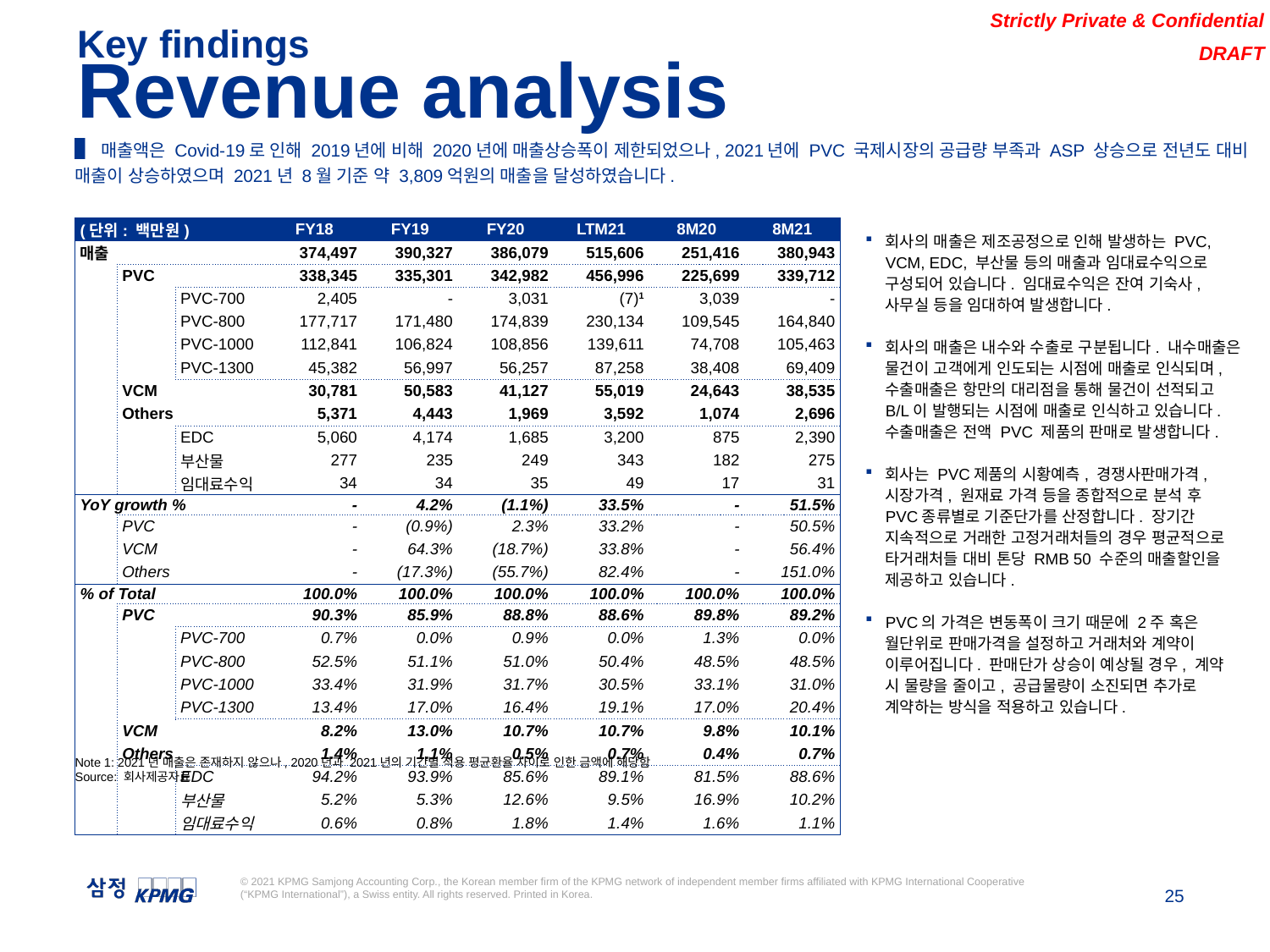

Key findings
Revenue analysis
▌매출액은 Covid-19로 인해 2019년에 비해 2020년에 매출상승폭이 제한되었으나, 2021년에 PVC 국제시장의 공급량 부족과 ASP 상승으로 전년도 대비 매출이 상승하였으며 2021년 8월 기준 약 3,809억원의 매출을 달성하였습니다.

회사의 매출은 제조공정으로 인해 발생하는 PVC, VCM, EDC, 부산물 등의 매출과 임대료수익으로 구성되어 있습니다. 임대료수익은 잔여 기숙사, 사무실 등을 임대하여 발생합니다.

회사의 매출은 내수와 수출로 구분됩니다. 내수매출은 물건이 고객에게 인도되는 시점에 매출로 인식되며, 수출매출은 항만의 대리점을 통해 물건이 선적되고 B/L이 발행되는 시점에 매출로 인식하고 있습니다. 수출매출은 전액 PVC 제품의 판매로 발생합니다.

회사는 PVC제품의 시황예측, 경쟁사판매가격, 시장가격, 원재료 가격 등을 종합적으로 분석 후 PVC종류별로 기준단가를 산정합니다. 장기간 지속적으로 거래한 고정거래처들의 경우 평균적으로 타거래처들 대비 톤당 RMB 50 수준의 매출할인을 제공하고 있습니다.

PVC의 가격은 변동폭이 크기 때문에 2주 혹은 월단위로 판매가격을 설정하고 거래처와 계약이 이루어집니다. 판매단가 상승이 예상될 경우, 계약 시 물량을 줄이고, 공급물량이 소진되면 추가로 계약하는 방식을 적용하고 있습니다.

| (단위: 백만원) |  |  | FY18 | FY19 | FY20 | LTM21 | 8M20 | 8M21 |
| --- | --- | --- | --- | --- | --- | --- | --- | --- |
| 매출 |  |  | 374,497 | 390,327 | 386,079 | 515,606 | 251,416 | 380,943 |
|  | PVC |  | 338,345 | 335,301 | 342,982 | 456,996 | 225,699 | 339,712 |
|  |  | PVC-700 | 2,405 | - | 3,031 | (7)1 | 3,039 | - |
|  |  | PVC-800 | 177,717 | 171,480 | 174,839 | 230,134 | 109,545 | 164,840 |
|  |  | PVC-1000 | 112,841 | 106,824 | 108,856 | 139,611 | 74,708 | 105,463 |
|  |  | PVC-1300 | 45,382 | 56,997 | 56,257 | 87,258 | 38,408 | 69,409 |
|  | VCM |  | 30,781 | 50,583 | 41,127 | 55,019 | 24,643 | 38,535 |
|  | Others |  | 5,371 | 4,443 | 1,969 | 3,592 | 1,074 | 2,696 |
|  |  | EDC | 5,060 | 4,174 | 1,685 | 3,200 | 875 | 2,390 |
|  |  | 부산물 | 277 | 235 | 249 | 343 | 182 | 275 |
|  |  | 임대료수익 | 34 | 34 | 35 | 49 | 17 | 31 |
| YoY growth % |  |  | - | 4.2% | (1.1%) | 33.5% | - | 51.5% |
|  | PVC |  | - | (0.9%) | 2.3% | 33.2% | - | 50.5% |
|  | VCM |  | - | 64.3% | (18.7%) | 33.8% | - | 56.4% |
|  | Others |  | - | (17.3%) | (55.7%) | 82.4% | - | 151.0% |
| % of Total |  |  | 100.0% | 100.0% | 100.0% | 100.0% | 100.0% | 100.0% |
|  | PVC |  | 90.3% | 85.9% | 88.8% | 88.6% | 89.8% | 89.2% |
|  |  | PVC-700 | 0.7% | 0.0% | 0.9% | 0.0% | 1.3% | 0.0% |
|  |  | PVC-800 | 52.5% | 51.1% | 51.0% | 50.4% | 48.5% | 48.5% |
|  |  | PVC-1000 | 33.4% | 31.9% | 31.7% | 30.5% | 33.1% | 31.0% |
|  |  | PVC-1300 | 13.4% | 17.0% | 16.4% | 19.1% | 17.0% | 20.4% |
|  | VCM |  | 8.2% | 13.0% | 10.7% | 10.7% | 9.8% | 10.1% |
|  | Others |  | 1.4% | 1.1% | 0.5% | 0.7% | 0.4% | 0.7% |
|  |  | EDC | 94.2% | 93.9% | 85.6% | 89.1% | 81.5% | 88.6% |
|  |  | 부산물 | 5.2% | 5.3% | 12.6% | 9.5% | 16.9% | 10.2% |
|  |  | 임대료수익 | 0.6% | 0.8% | 1.8% | 1.4% | 1.6% | 1.1% |
Note 1: 2021년 매출은 존재하지 않으나, 2020년과 2021년의 기간별 적용 평균환율 차이로 인한 금액에 해당함
Source: 회사제공자료